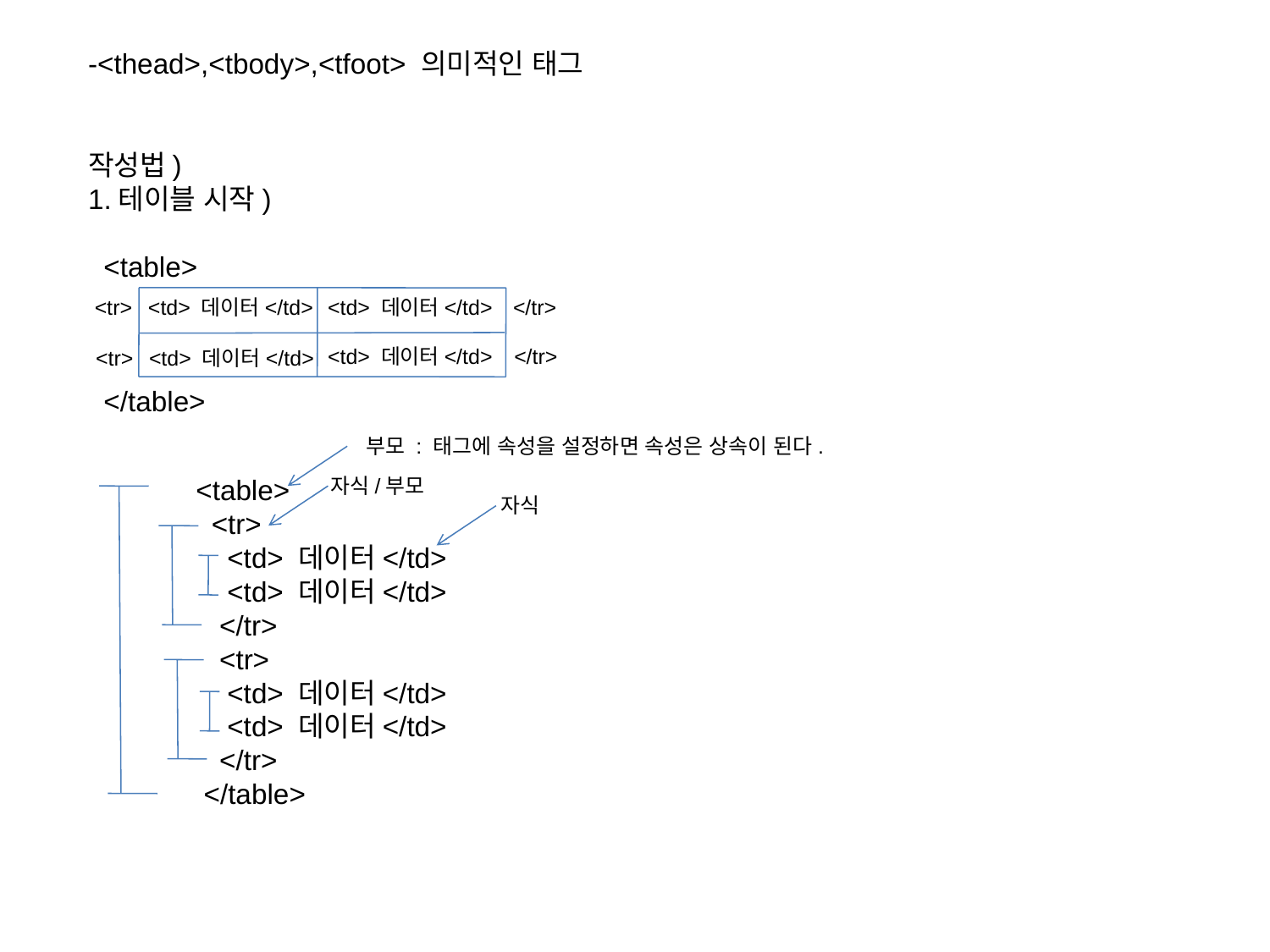

-<thead>,<tbody>,<tfoot> 의미적인 태그

작성법)
1.테이블 시작)

  <table>

  </table>
<tr>
<td> 데이터</td>
<td> 데이터</td>
</tr>
<td> 데이터</td>
</tr>
<tr>
<td> 데이터</td>
부모 : 태그에 속성을 설정하면 속성은 상속이 된다.
자식/부모
<table>
  <tr>
    <td> 데이터</td>
    <td> 데이터</td>
   </tr>
   <tr>
    <td> 데이터</td>
    <td> 데이터</td>
   </tr>
 </table>
자식